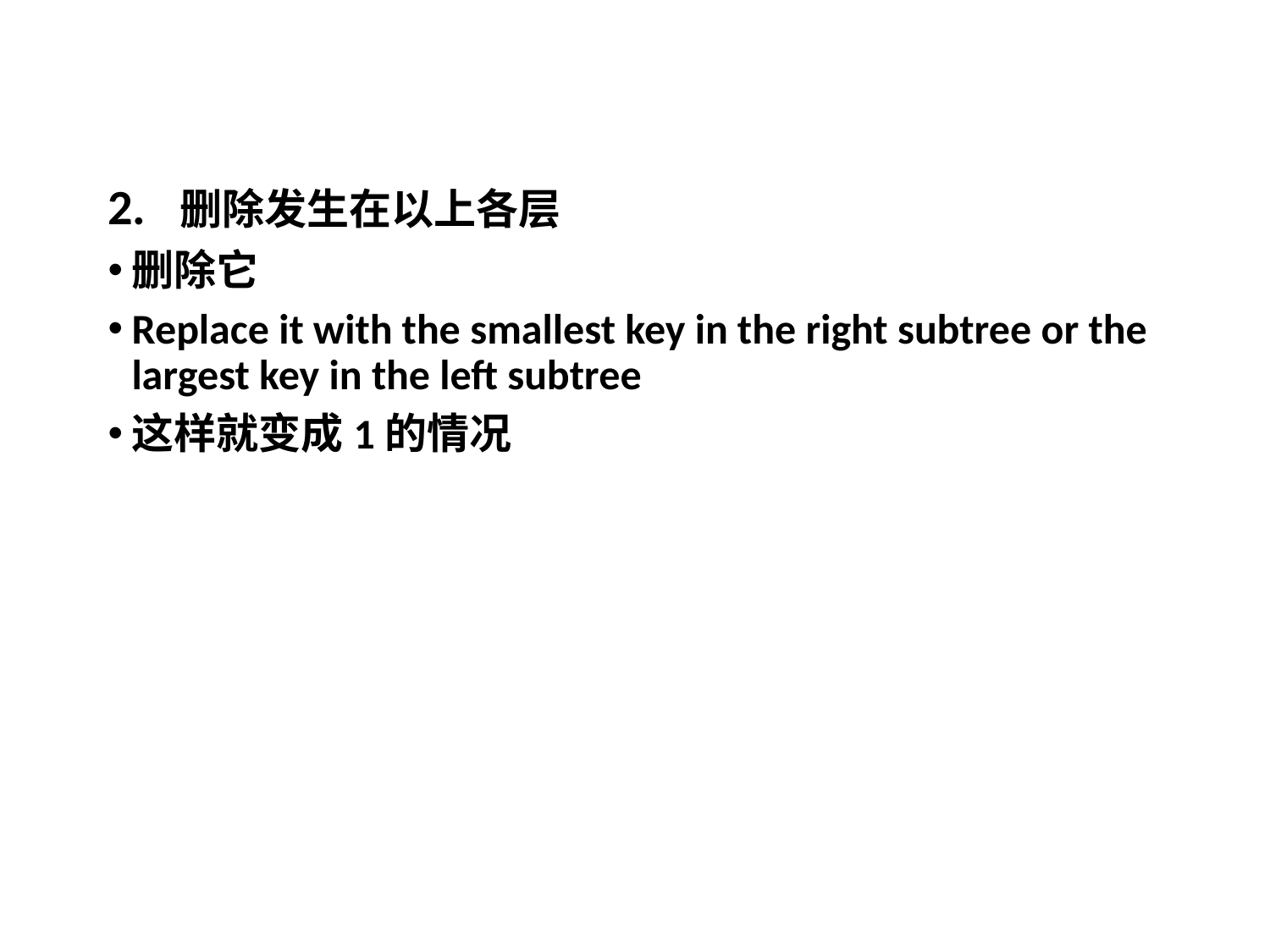

2.  删除发生在以上各层
删除它
Replace it with the smallest key in the right subtree or the largest key in the left subtree
这样就变成1的情况